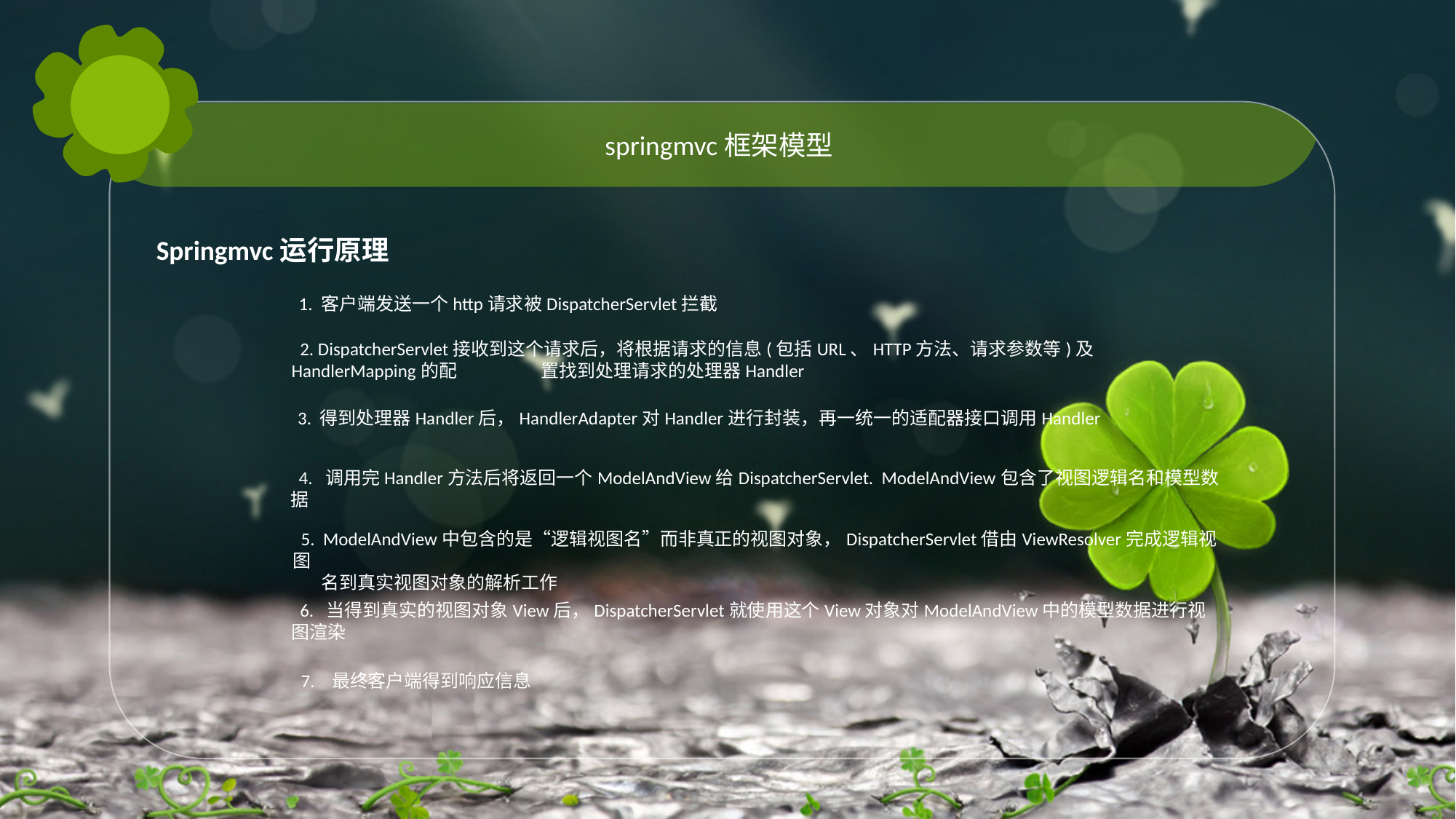

springmvc框架模型
Springmvc运行原理
  1. 客户端发送一个http请求被DispatcherServlet拦截
  2. DispatcherServlet接收到这个请求后，将根据请求的信息(包括URL、HTTP方法、请求参数等)及HandlerMapping的配                     置找到处理请求的处理器Handler
  3. 得到处理器Handler后，HandlerAdapter对Handler进行封装，再一统一的适配器接口调用Handler
  4.  调用完Handler方法后将返回一个ModelAndView给DispatcherServlet.  ModelAndView包含了视图逻辑名和模型数据
  5.  ModelAndView中包含的是“逻辑视图名”而非真正的视图对象，DispatcherServlet借由ViewResolver完成逻辑视图
      名到真实视图对象的解析工作
  6.  当得到真实的视图对象View后，DispatcherServlet就使用这个View对象对ModelAndView中的模型数据进行视图渲染
  7.   最终客户端得到响应信息